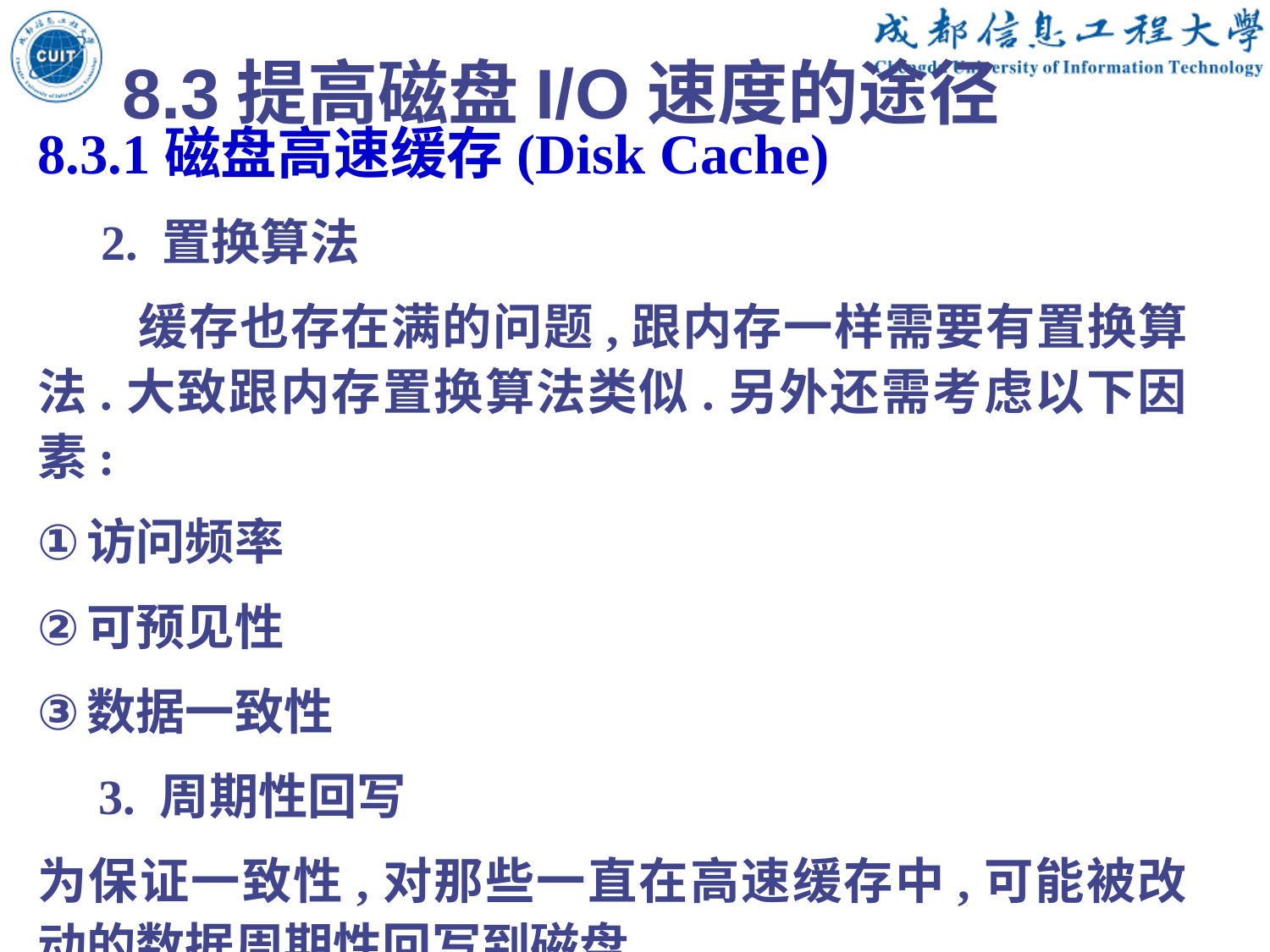

8.3提高磁盘I/O速度的途径
8.3.1磁盘高速缓存(Disk Cache)
2. 置换算法
       缓存也存在满的问题,跟内存一样需要有置换算法.大致跟内存置换算法类似.另外还需考虑以下因素:
访问频率
可预见性
数据一致性
     3. 周期性回写
为保证一致性,对那些一直在高速缓存中,可能被改动的数据周期性回写到磁盘